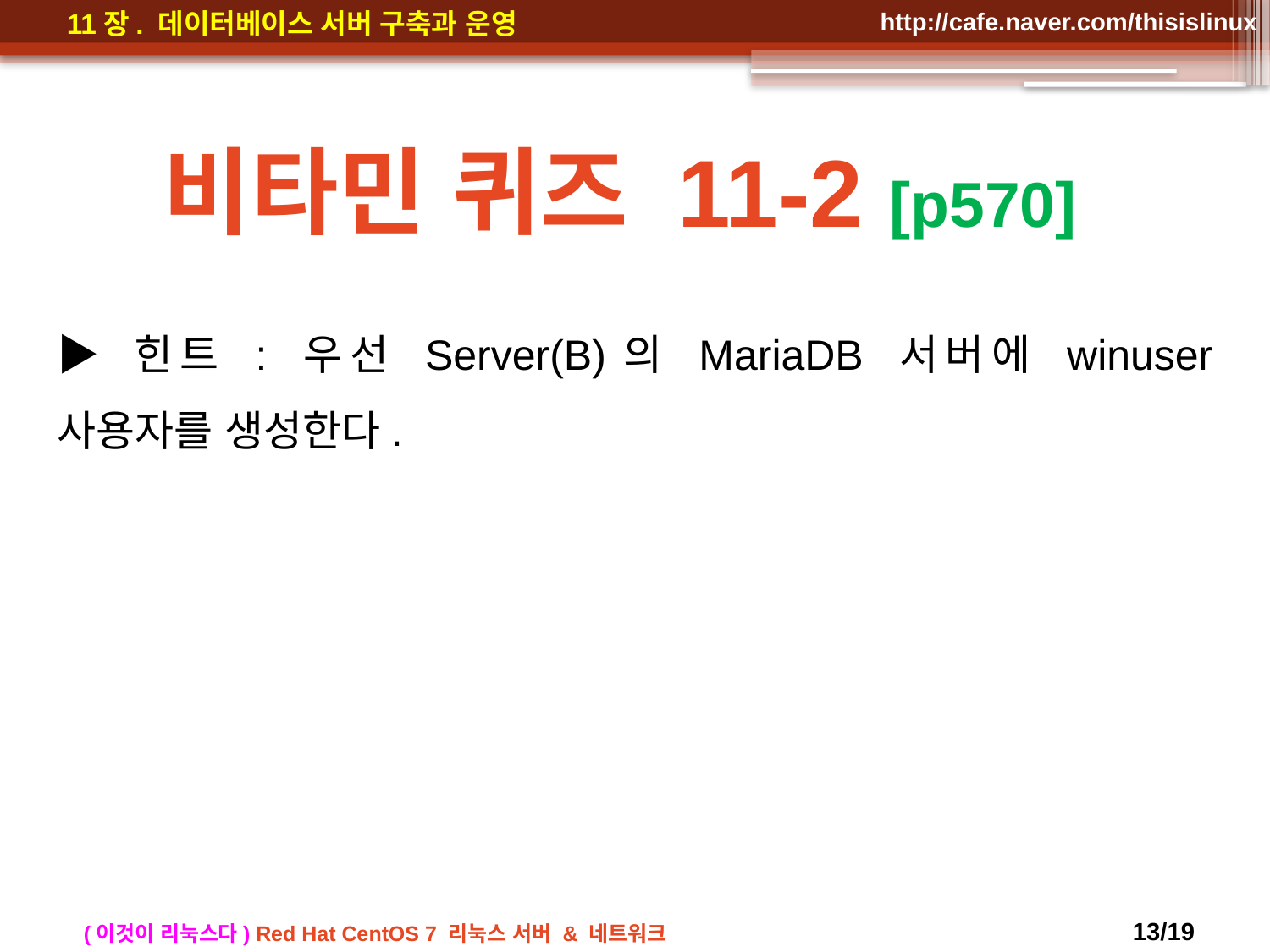

비타민 퀴즈 11-2 [p570]
▶ 힌트 : 우선 Server(B)의 MariaDB 서버에 winuser 사용자를 생성한다.